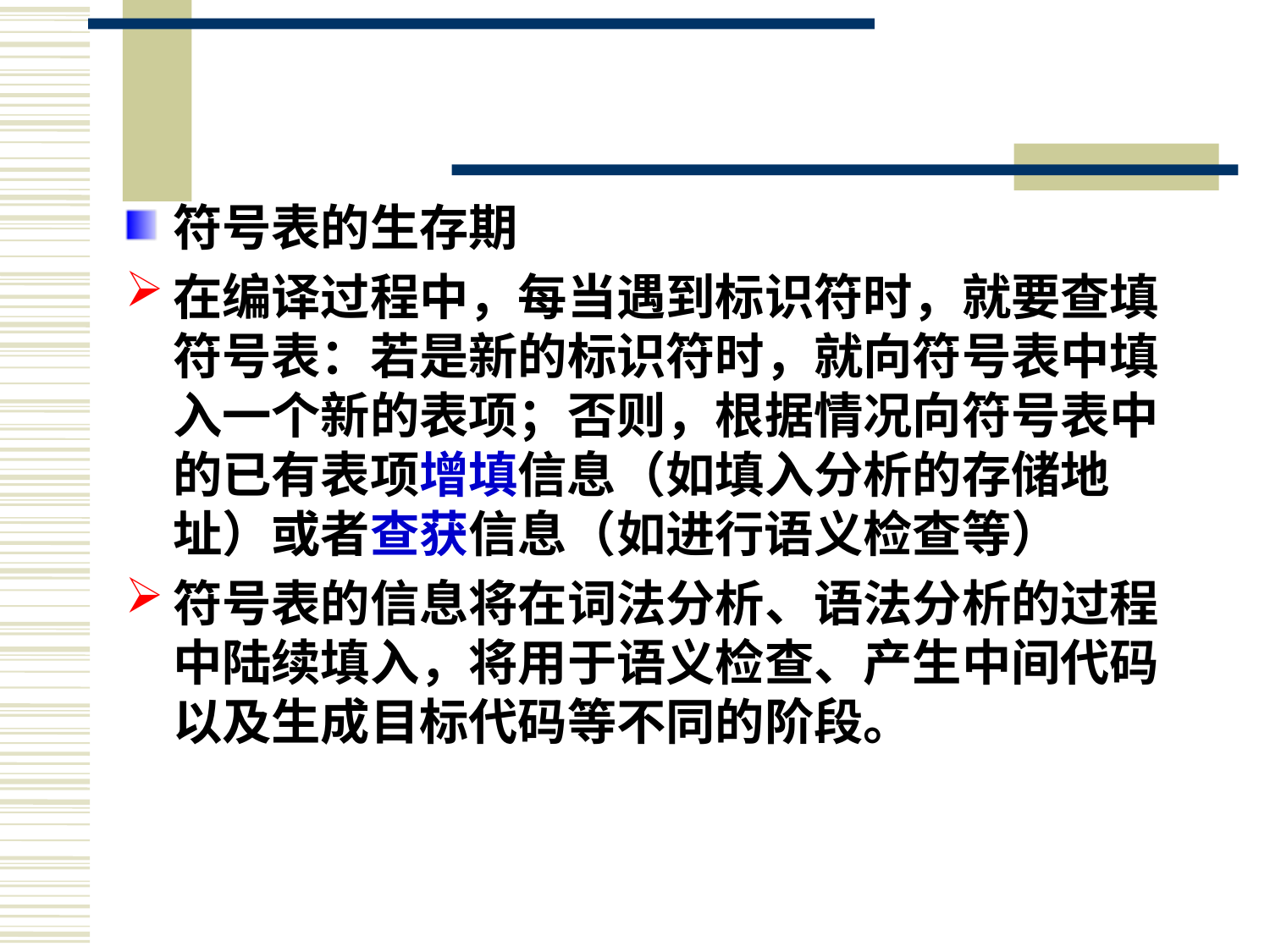

#
符号表的生存期
在编译过程中，每当遇到标识符时，就要查填符号表：若是新的标识符时，就向符号表中填入一个新的表项；否则，根据情况向符号表中的已有表项增填信息（如填入分析的存储地址）或者查获信息（如进行语义检查等）
符号表的信息将在词法分析、语法分析的过程中陆续填入，将用于语义检查、产生中间代码以及生成目标代码等不同的阶段。